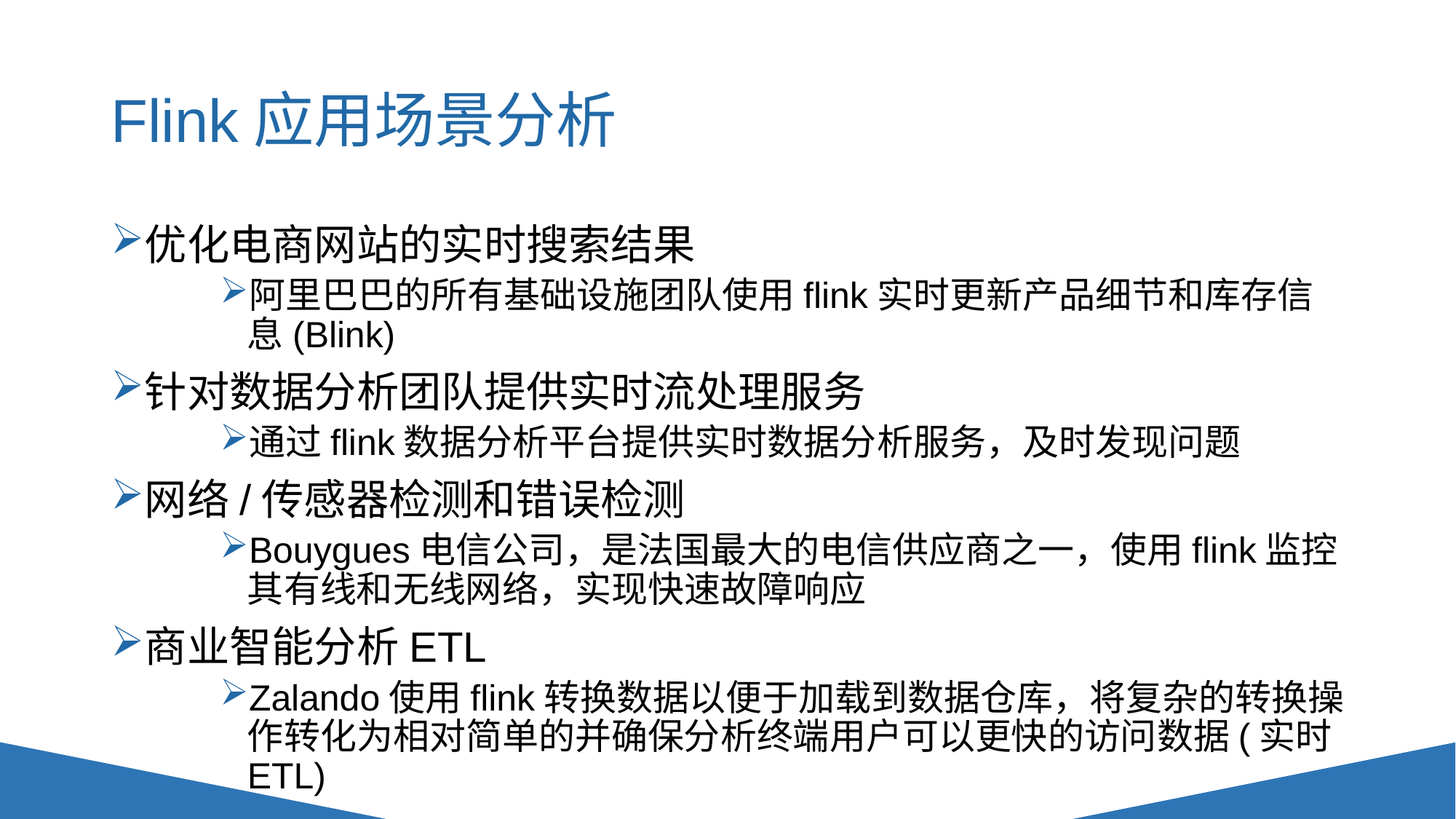

# Flink应用场景分析
优化电商网站的实时搜索结果
阿里巴巴的所有基础设施团队使用flink实时更新产品细节和库存信息(Blink)
针对数据分析团队提供实时流处理服务
通过flink数据分析平台提供实时数据分析服务，及时发现问题
网络/传感器检测和错误检测
Bouygues电信公司，是法国最大的电信供应商之一，使用flink监控其有线和无线网络，实现快速故障响应
商业智能分析ETL
Zalando使用flink转换数据以便于加载到数据仓库，将复杂的转换操作转化为相对简单的并确保分析终端用户可以更快的访问数据(实时ETL)